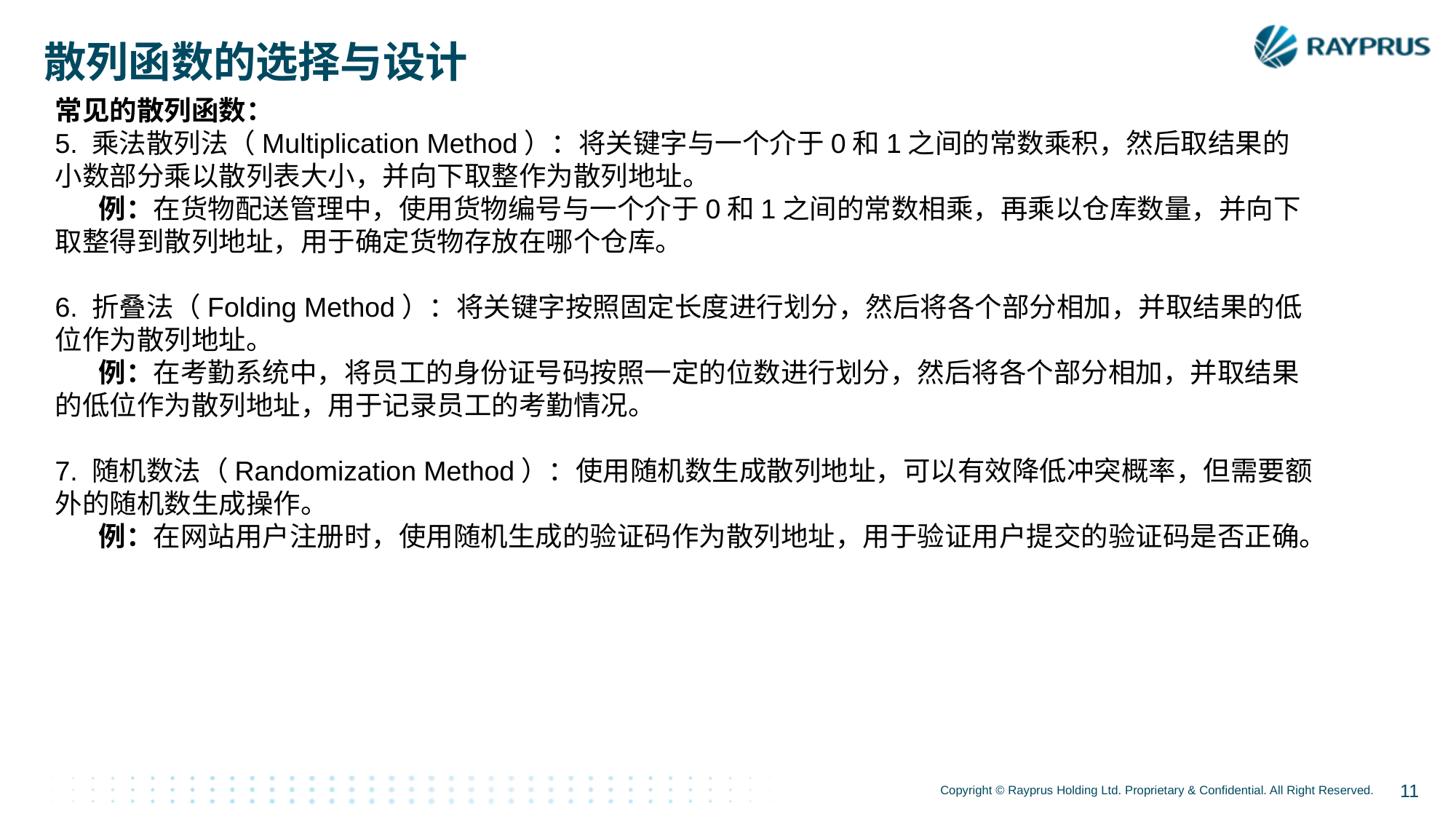

散列函数的选择与设计
常见的散列函数：
5. 乘法散列法（Multiplication Method）：将关键字与一个介于0和1之间的常数乘积，然后取结果的小数部分乘以散列表大小，并向下取整作为散列地址。
      例：在货物配送管理中，使用货物编号与一个介于0和1之间的常数相乘，再乘以仓库数量，并向下取整得到散列地址，用于确定货物存放在哪个仓库。

6. 折叠法（Folding Method）：将关键字按照固定长度进行划分，然后将各个部分相加，并取结果的低位作为散列地址。
      例：在考勤系统中，将员工的身份证号码按照一定的位数进行划分，然后将各个部分相加，并取结果的低位作为散列地址，用于记录员工的考勤情况。

7. 随机数法（Randomization Method）：使用随机数生成散列地址，可以有效降低冲突概率，但需要额外的随机数生成操作。
      例：在网站用户注册时，使用随机生成的验证码作为散列地址，用于验证用户提交的验证码是否正确。

11
Copyright © Rayprus Holding Ltd. Proprietary & Confidential. All Right Reserved.